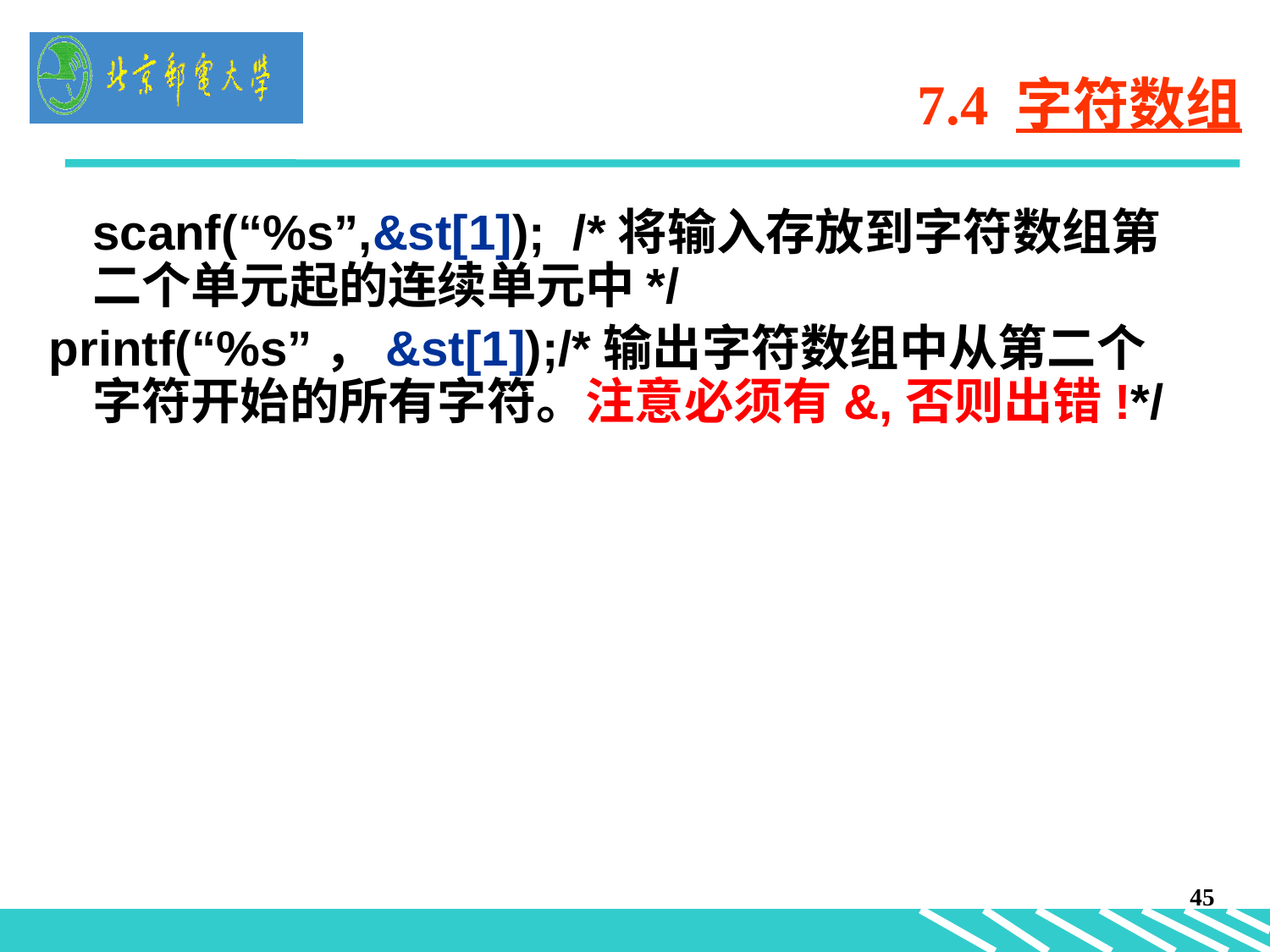

7.4 字符数组
	scanf(“%s”,&st[1]);  /*将输入存放到字符数组第二个单元起的连续单元中*/
   printf(“%s”，&st[1]);/*输出字符数组中从第二个字符开始的所有字符。注意必须有&,否则出错!*/

45